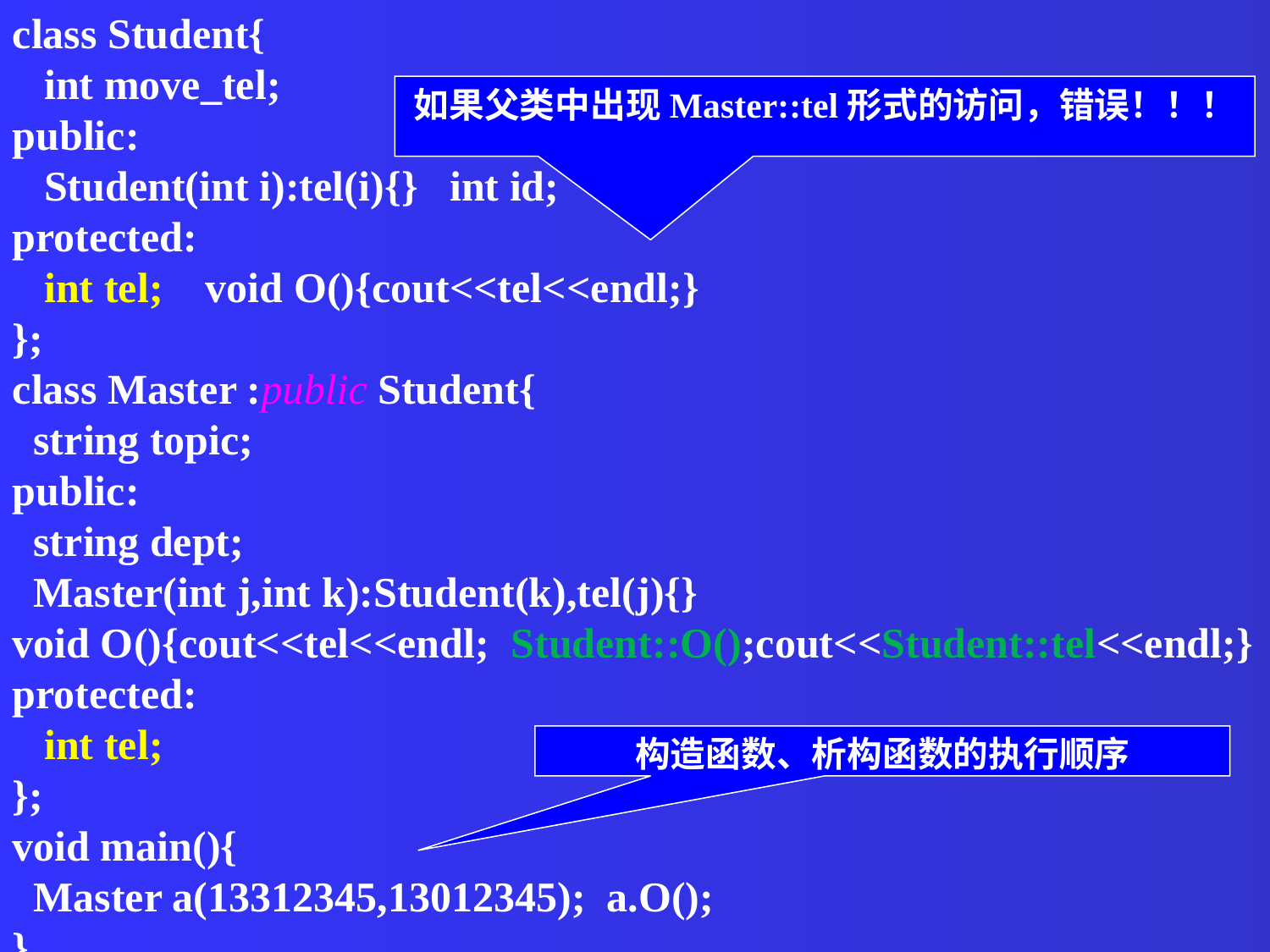

class Student{
   int move_tel;
public:
   Student(int i):tel(i){}   int id;
protected:
   int tel;    void O(){cout<<tel<<endl;}
};
class Master :public Student{
  string topic;
public:
  string dept;
  Master(int j,int k):Student(k),tel(j){}
void O(){cout<<tel<<endl;  Student::O();cout<<Student::tel<<endl;}
protected:
   int tel;
};
void main(){
  Master a(13312345,13012345);  a.O();
}
如果父类中出现Master::tel形式的访问，错误！！！
构造函数、析构函数的执行顺序